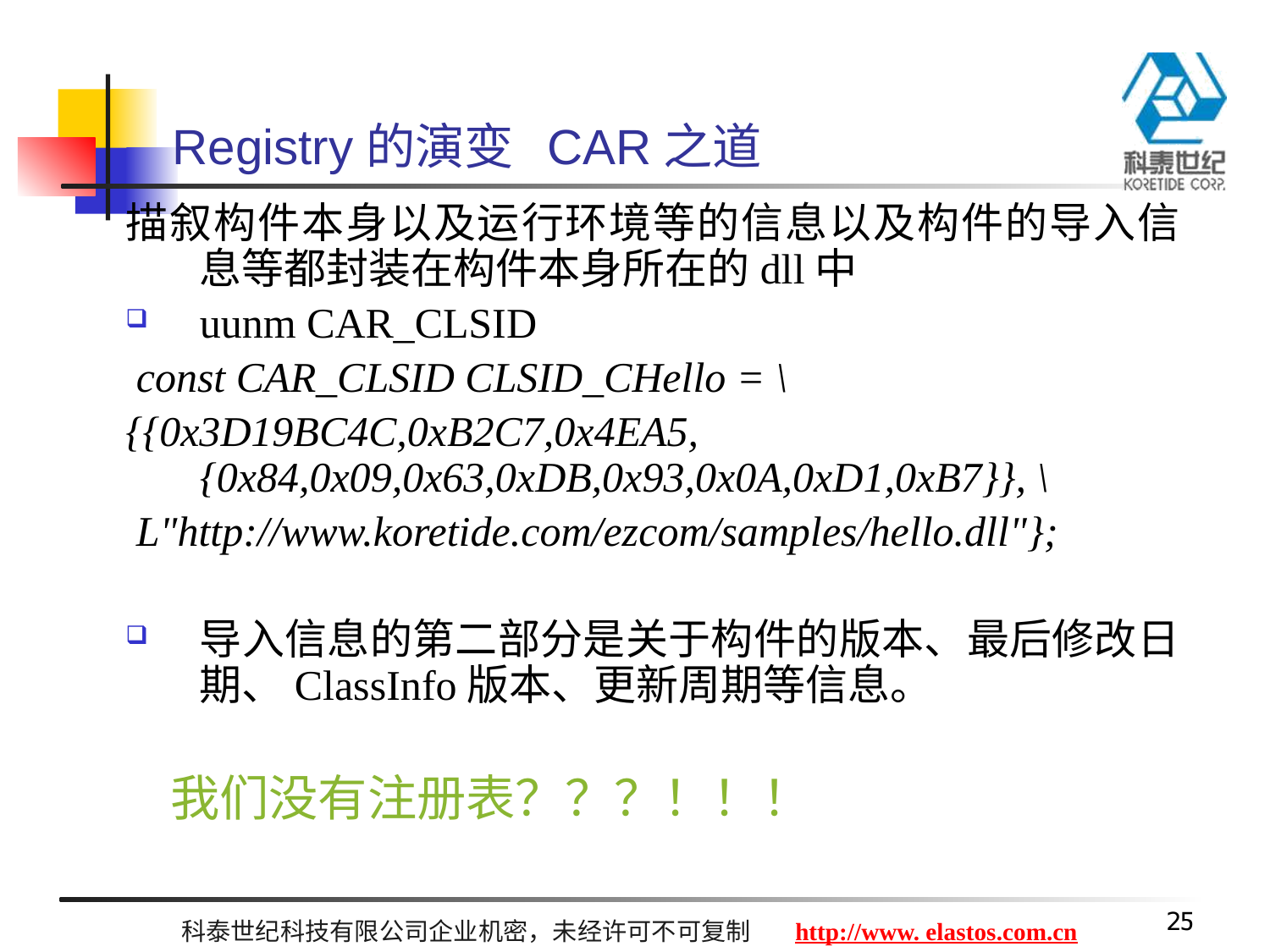

# Registry的演变  CAR之道
描叙构件本身以及运行环境等的信息以及构件的导入信息等都封装在构件本身所在的dll中
uunm CAR_CLSID
 const CAR_CLSID CLSID_CHello = \
{{0x3D19BC4C,0xB2C7,0x4EA5,{0x84,0x09,0x63,0xDB,0x93,0x0A,0xD1,0xB7}}, \
 L"http://www.koretide.com/ezcom/samples/hello.dll"};

导入信息的第二部分是关于构件的版本、最后修改日期、ClassInfo版本、更新周期等信息。

   我们没有注册表？？？！！！
25